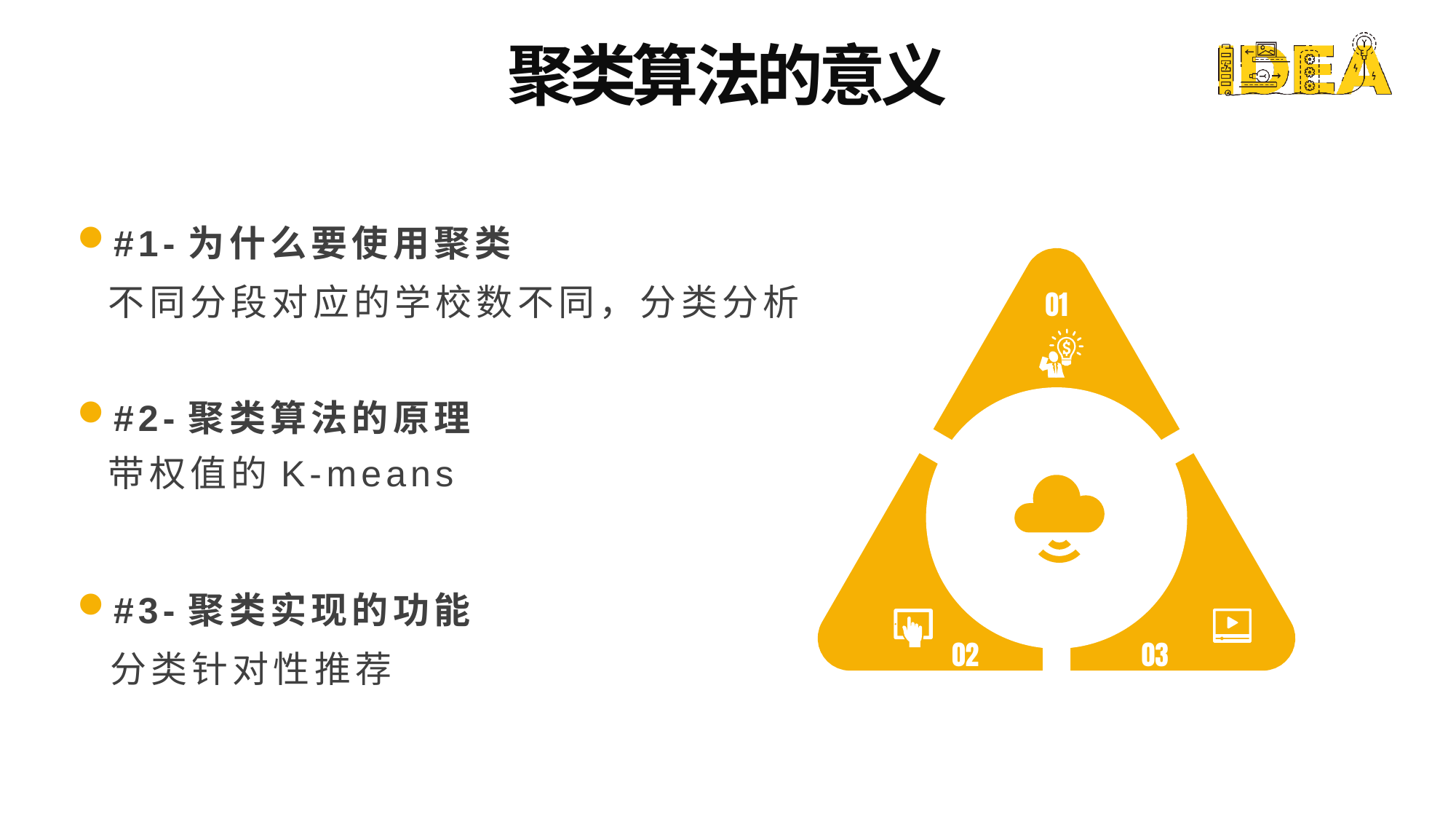

聚类算法的意义
#1-为什么要使用聚类
不同分段对应的学校数不同，分类分析

01
01

#2-聚类算法的原理
带权值的K-means

#3-聚类实现的功能
分类针对性推荐

02
03
02